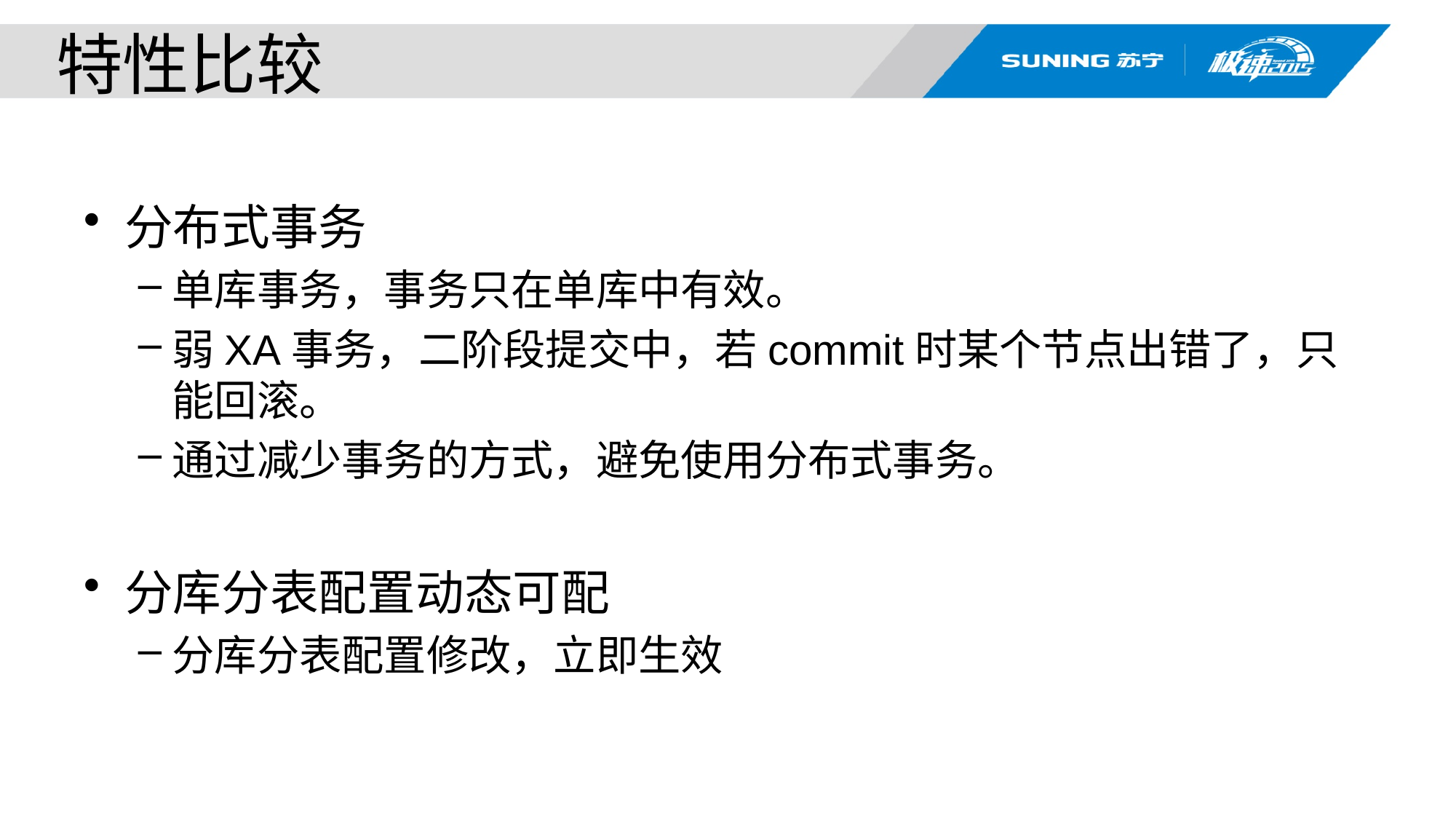

# 特性比较
分布式事务
单库事务，事务只在单库中有效。
弱XA事务，二阶段提交中，若commit时某个节点出错了，只能回滚。
通过减少事务的方式，避免使用分布式事务。

分库分表配置动态可配
分库分表配置修改，立即生效